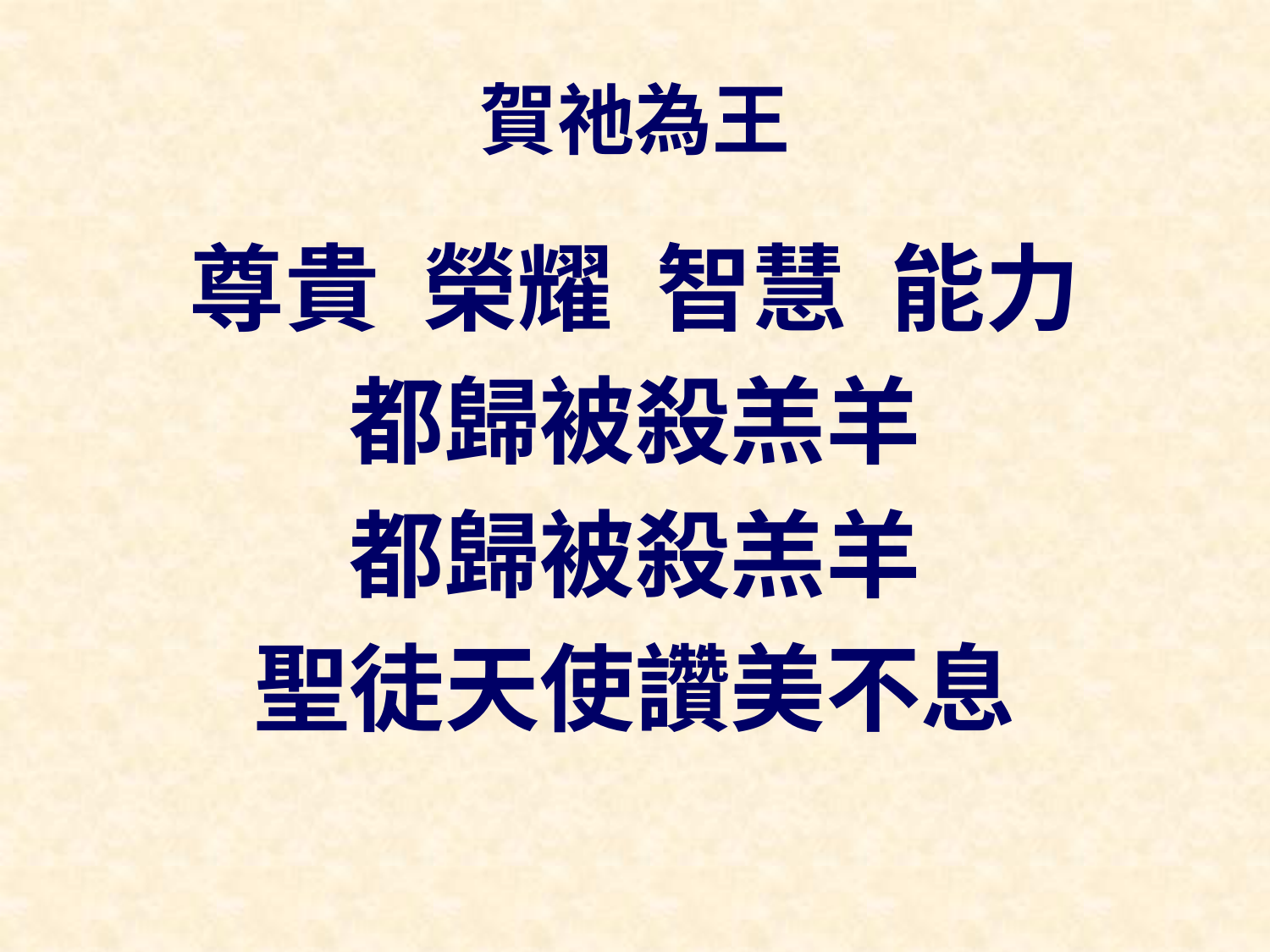

# 賀祂為王
尊貴  榮耀  智慧  能力
都歸被殺羔羊
都歸被殺羔羊
聖徒天使讚美不息